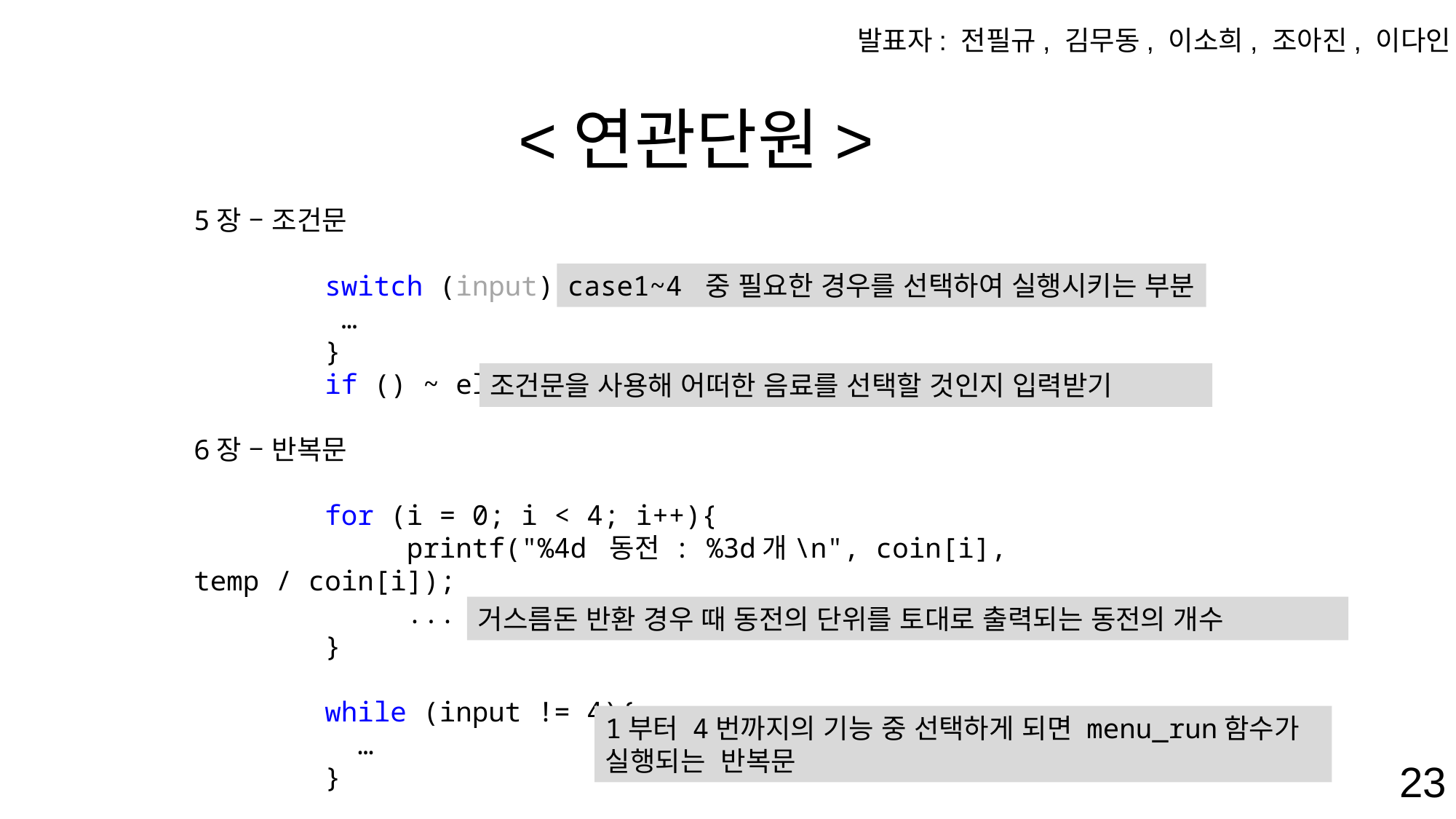

발표자: 전필규, 김무동, 이소희, 조아진, 이다인
# <연관단원>
5장 – 조건문

        switch (input){
         …
        }
        if () ~ else

6장 – 반복문

        for (i = 0; i < 4; i++){
             printf("%4d 동전 : %3d개\n", coin[i], temp / coin[i]);
             ...
        }

        while (input != 4){
          …
        }
case1~4 중 필요한 경우를 선택하여 실행시키는 부분

조건문을 사용해 어떠한 음료를 선택할 것인지 입력받기
거스름돈 반환 경우 때 동전의 단위를 토대로 출력되는 동전의 개수
1부터 4번까지의 기능 중 선택하게 되면 menu_run함수가 실행되는  반복문
23